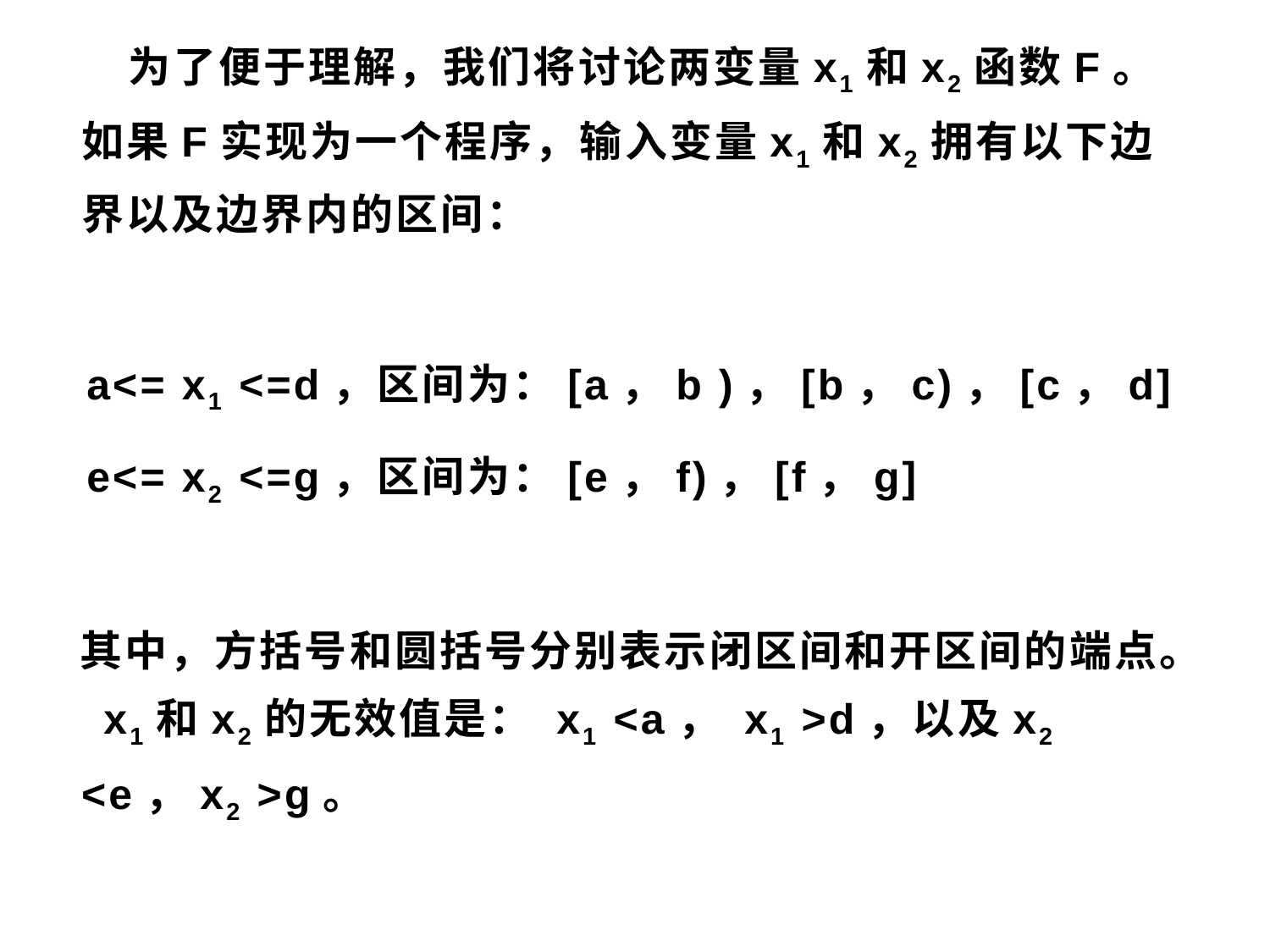

为了便于理解，我们将讨论两变量x1和x2函数F。如果F实现为一个程序，输入变量x1和x2拥有以下边界以及边界内的区间：

  a<= x1 <=d，区间为：[a，b )，[b，c)，[c，d]
  e<= x2 <=g，区间为：[e，f)，[f，g]

 其中，方括号和圆括号分别表示闭区间和开区间的端点。 x1和x2的无效值是： x1 <a， x1 >d，以及x2 <e，x2 >g。